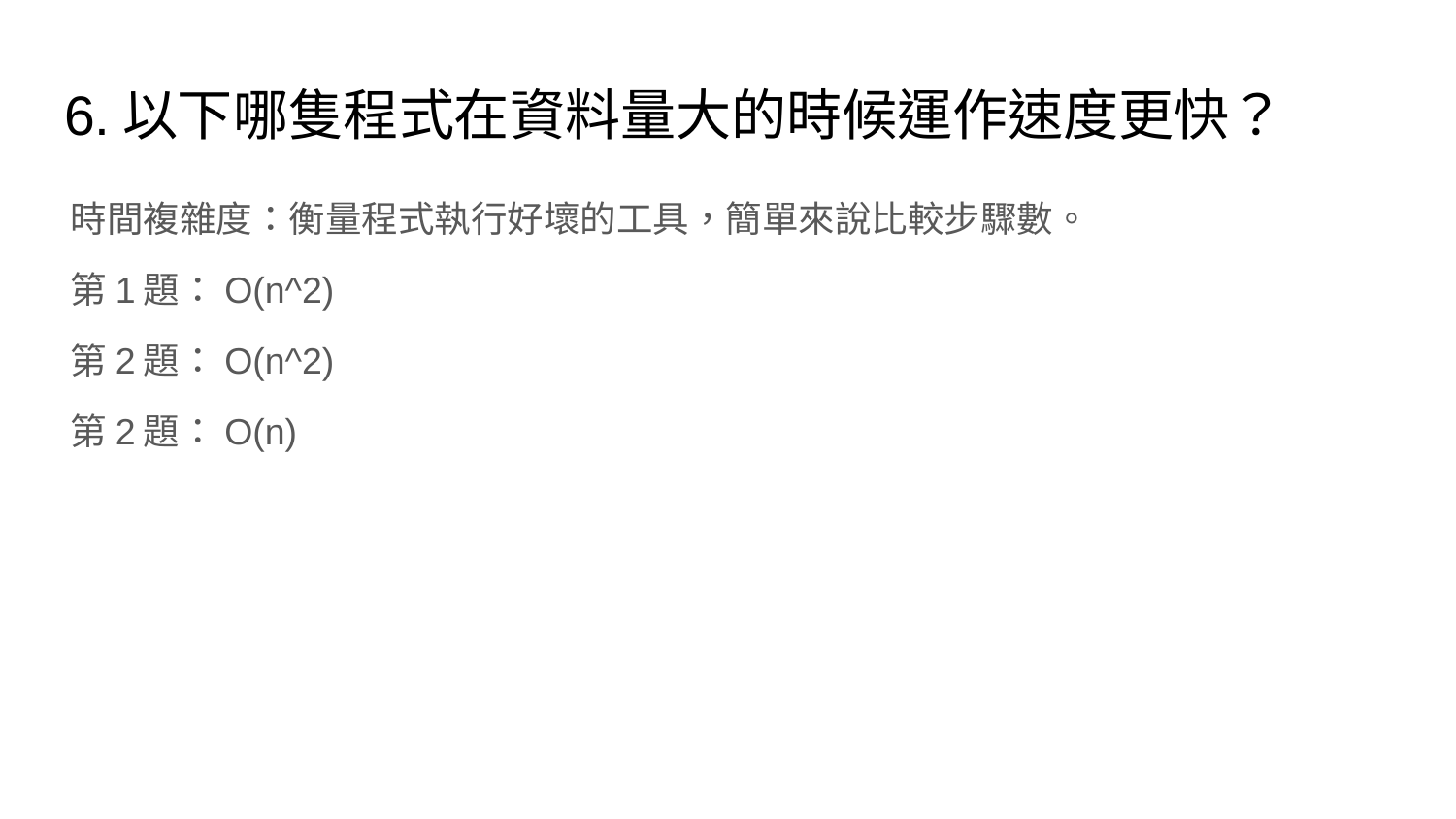

# 6.以下哪隻程式在資料量大的時候運作速度更快？
時間複雜度：衡量程式執行好壞的工具，簡單來說比較步驟數。
第1題：O(n^2)
第2題：O(n^2)
第2題：O(n)